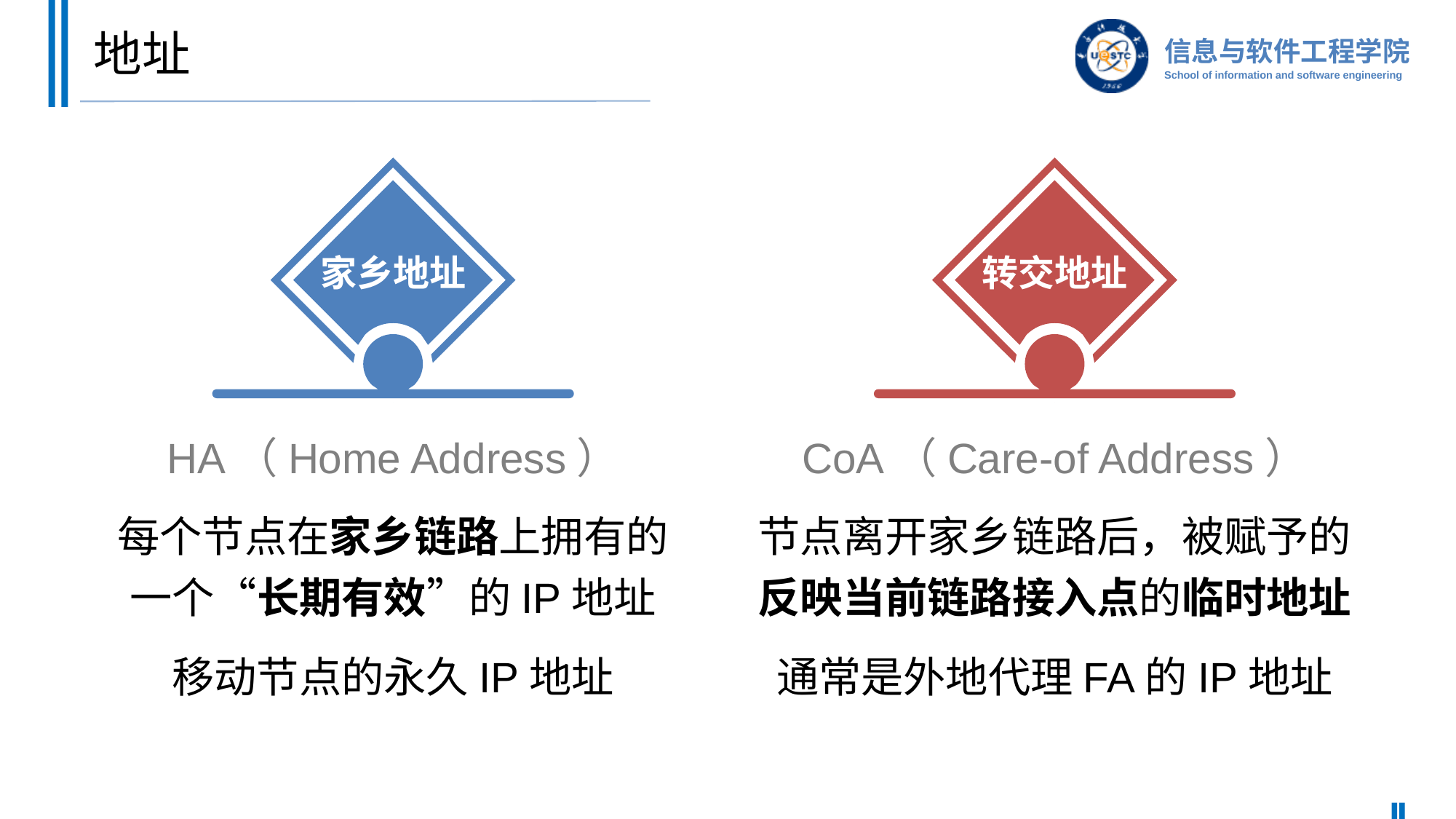

# 地址
家乡地址

转交地址

HA（Home Address）
每个节点在家乡链路上拥有的一个“长期有效”的IP地址
移动节点的永久IP地址
CoA（Care-of Address）
节点离开家乡链路后，被赋予的反映当前链路接入点的临时地址
通常是外地代理FA的IP地址